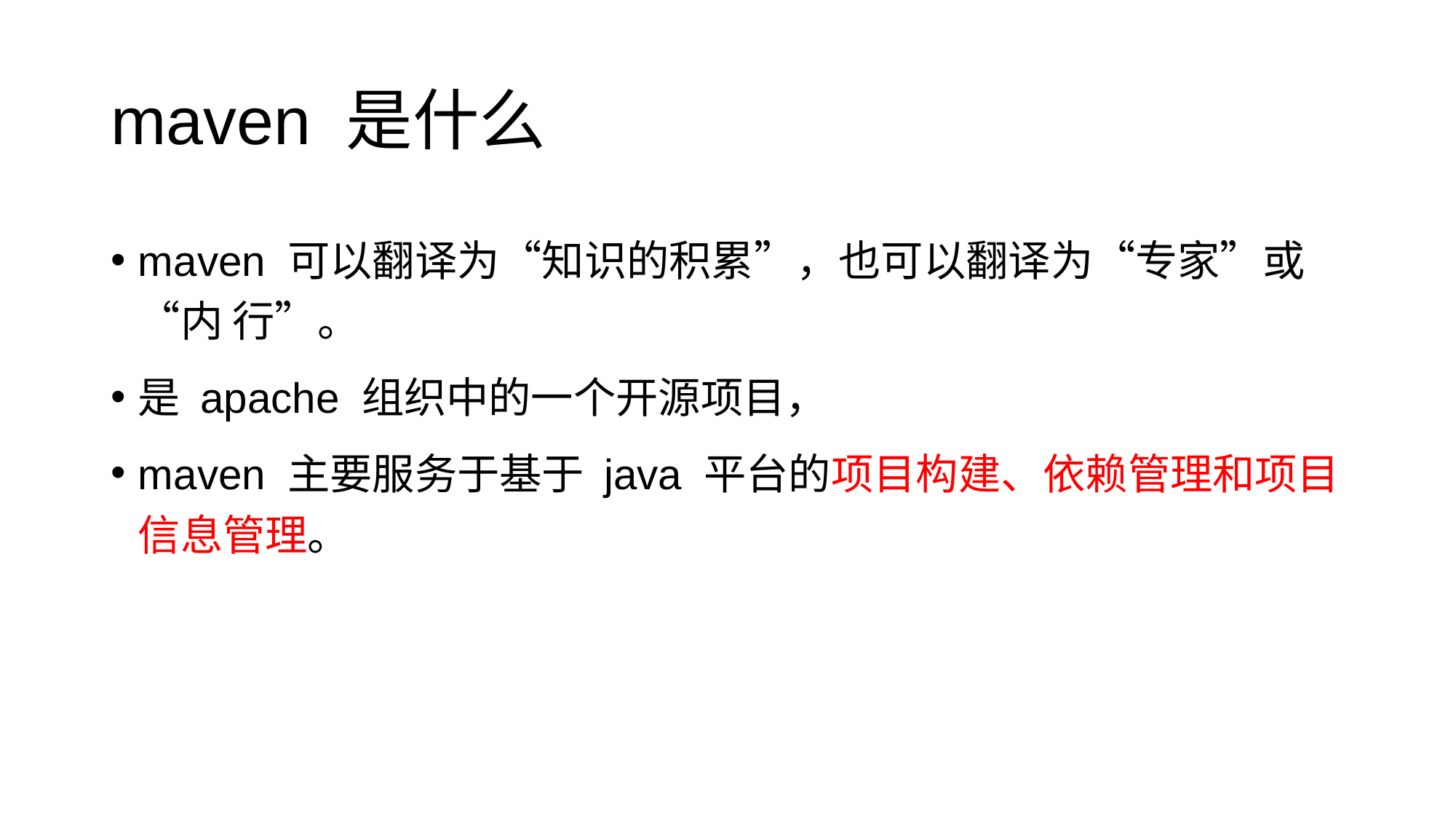

# maven 是什么
maven 可以翻译为“知识的积累”，也可以翻译为“专家”或“内 行”。
是 apache 组织中的一个开源项目，
maven 主要服务于基于 java 平台的项目构建、依赖管理和项目信息管理。